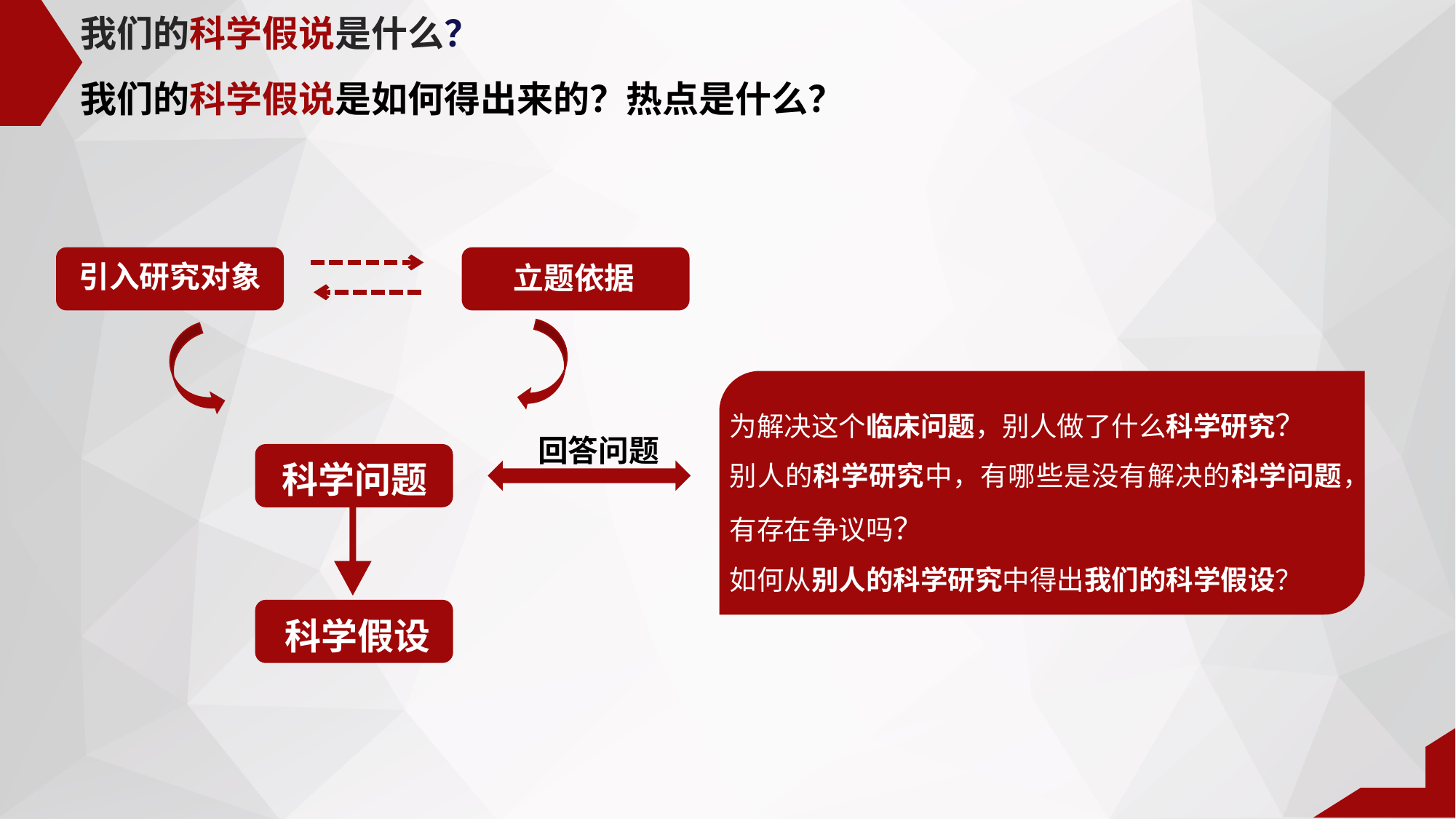

我们的科学假说是什么？
我们的科学假说是如何得出来的？热点是什么？

引入研究对象

立题依据

为解决这个临床问题，别人做了什么科学研究？
别人的科学研究中，有哪些是没有解决的科学问题，有存在争议吗？
如何从别人的科学研究中得出我们的科学假设？
回答问题
科学问题

科学假设